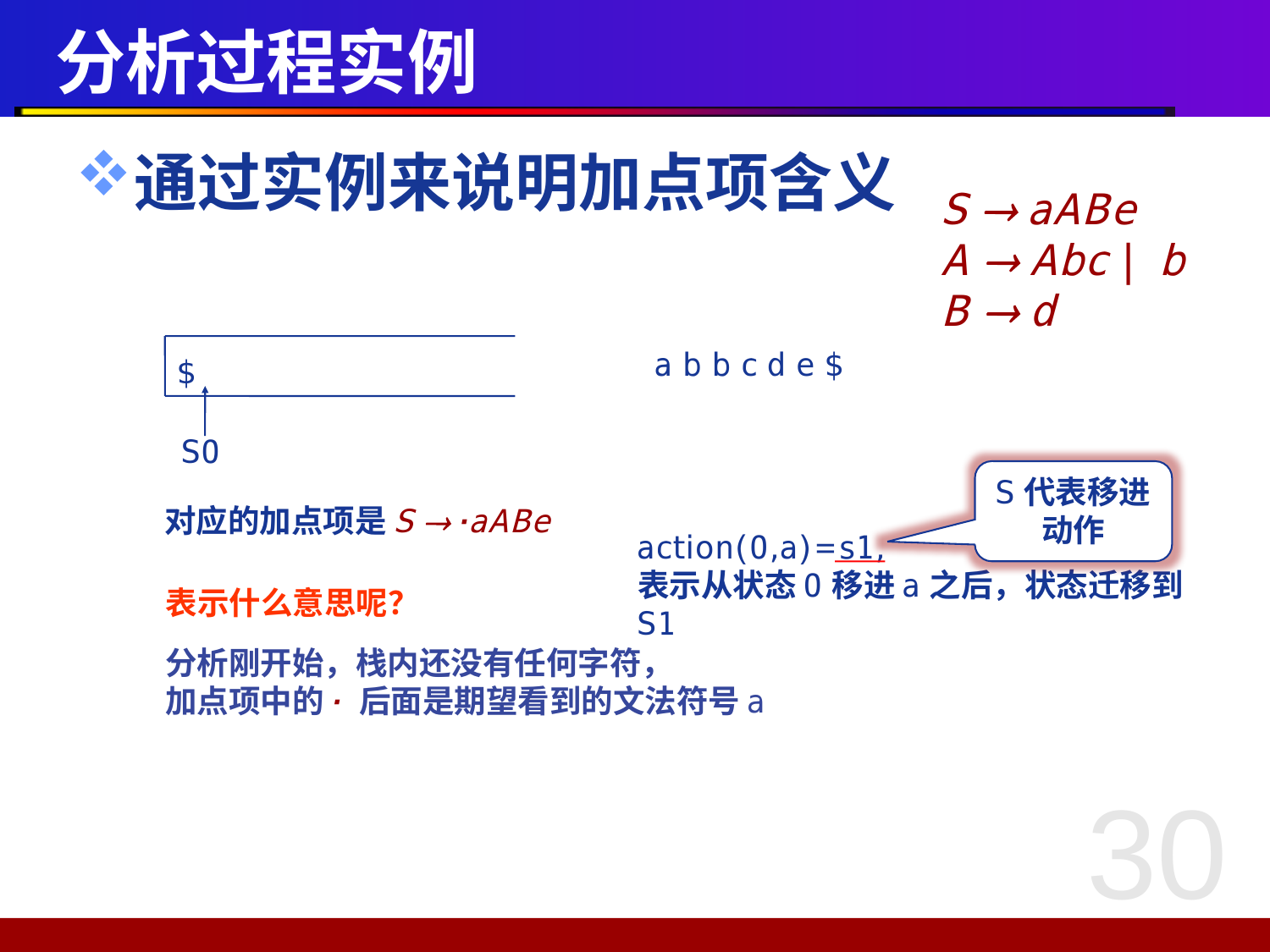

# 分析过程实例
通过实例来说明加点项含义
S → aABe
A → Abc | b
B → d

a b b c d e $
$

S0
S代表移进动作
对应的加点项是S → ·aABe
action(0,a)=s1,
表示从状态0移进a之后，状态迁移到S1

表示什么意思呢？
分析刚开始，栈内还没有任何字符，
加点项中的· 后面是期望看到的文法符号a
30